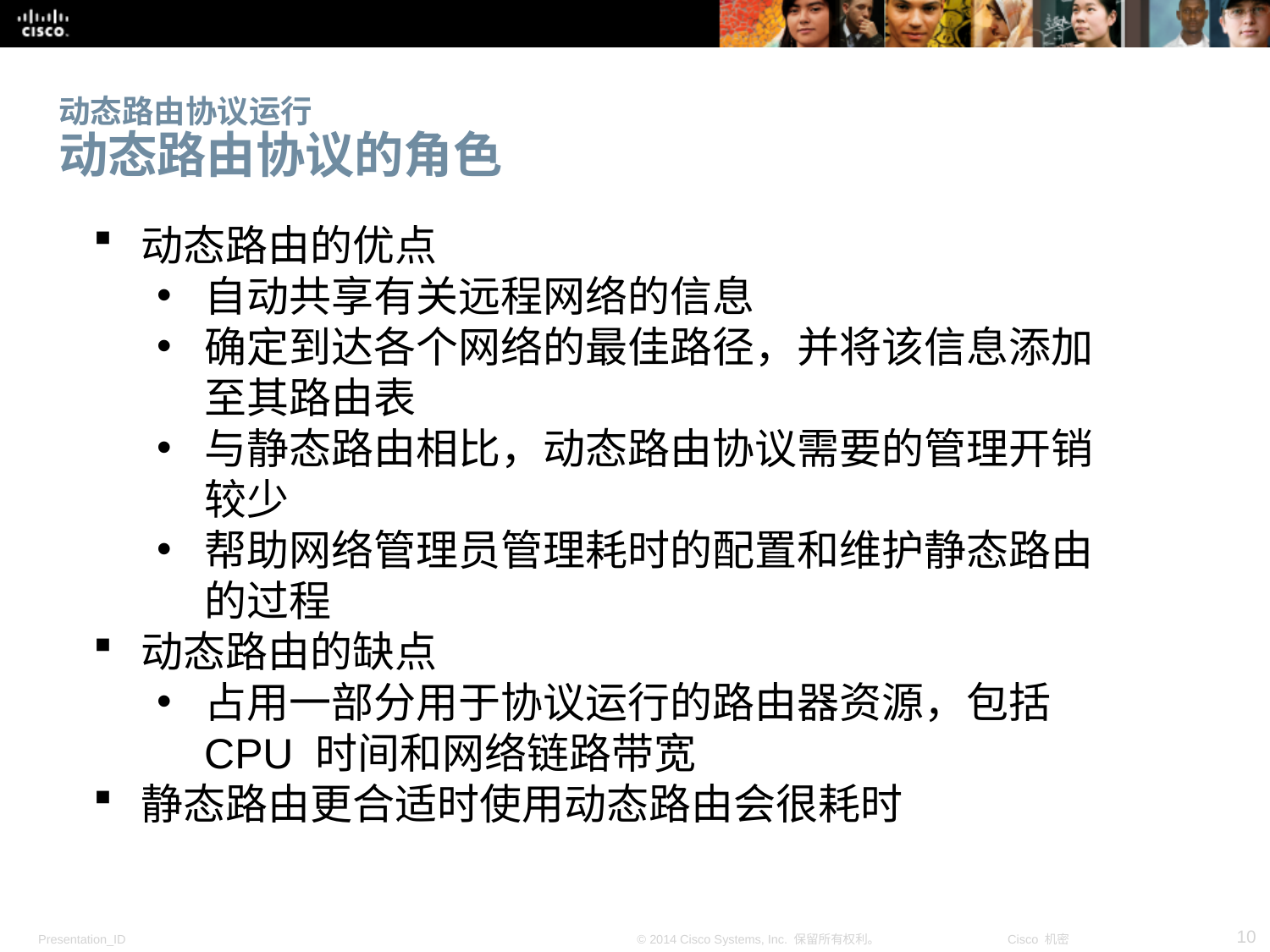

# 动态路由协议运行 动态路由协议的角色
动态路由的优点
自动共享有关远程网络的信息
确定到达各个网络的最佳路径，并将该信息添加至其路由表
与静态路由相比，动态路由协议需要的管理开销较少
帮助网络管理员管理耗时的配置和维护静态路由的过程
动态路由的缺点
占用一部分用于协议运行的路由器资源，包括 CPU 时间和网络链路带宽
静态路由更合适时使用动态路由会很耗时